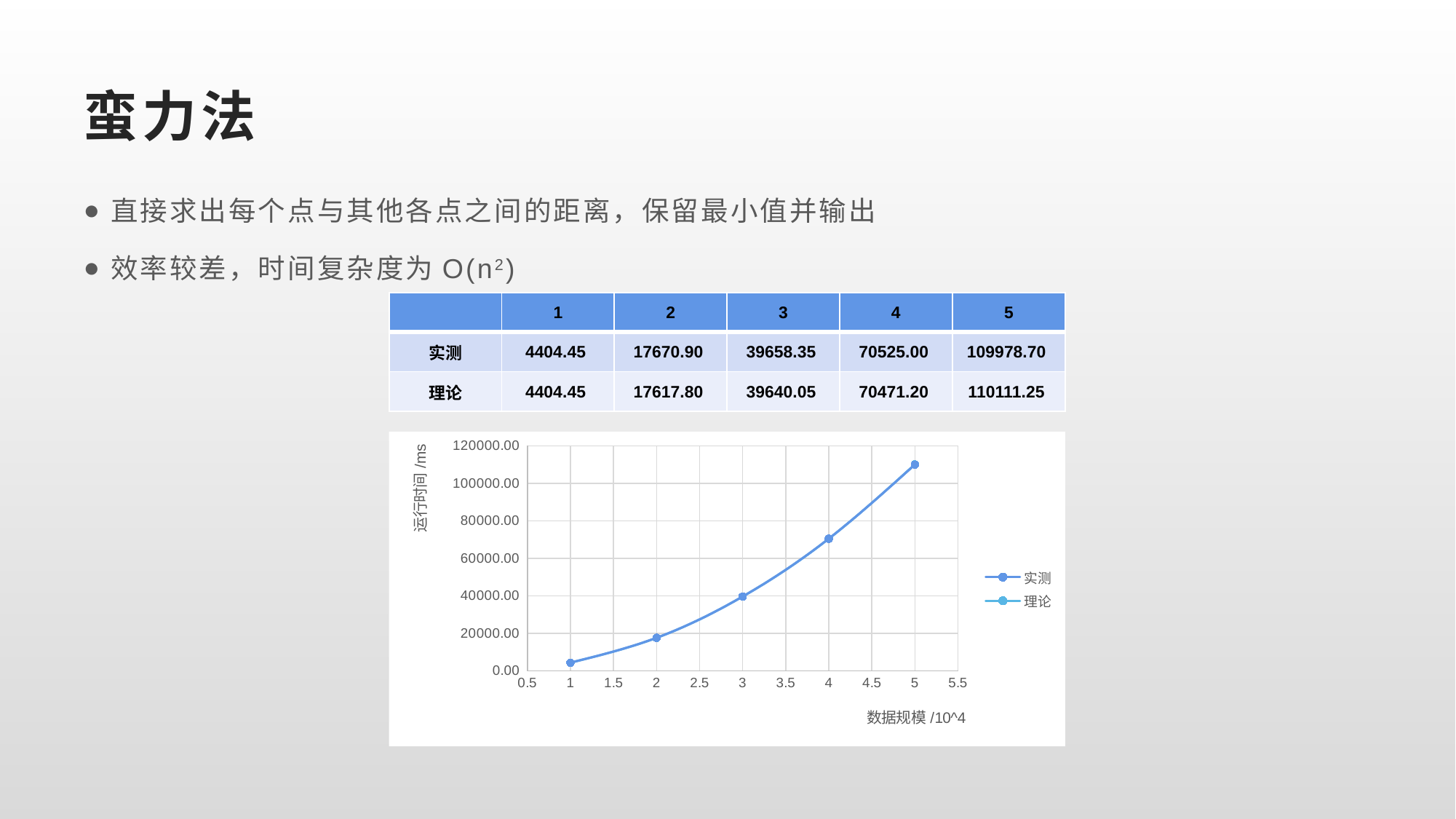

# 蛮力法
直接求出每个点与其他各点之间的距离，保留最小值并输出
效率较差，时间复杂度为O(n2)

|  | 1 | 2 | 3 | 4 | 5 |
| --- | --- | --- | --- | --- | --- |
| 实测 | 4404.45 | 17670.90 | 39658.35 | 70525.00 | 109978.70 |
| 理论 | 4404.45 | 17617.80 | 39640.05 | 70471.20 | 110111.25 |

### Chart

| Category | 实测 | 理论 |
|---|---|---|